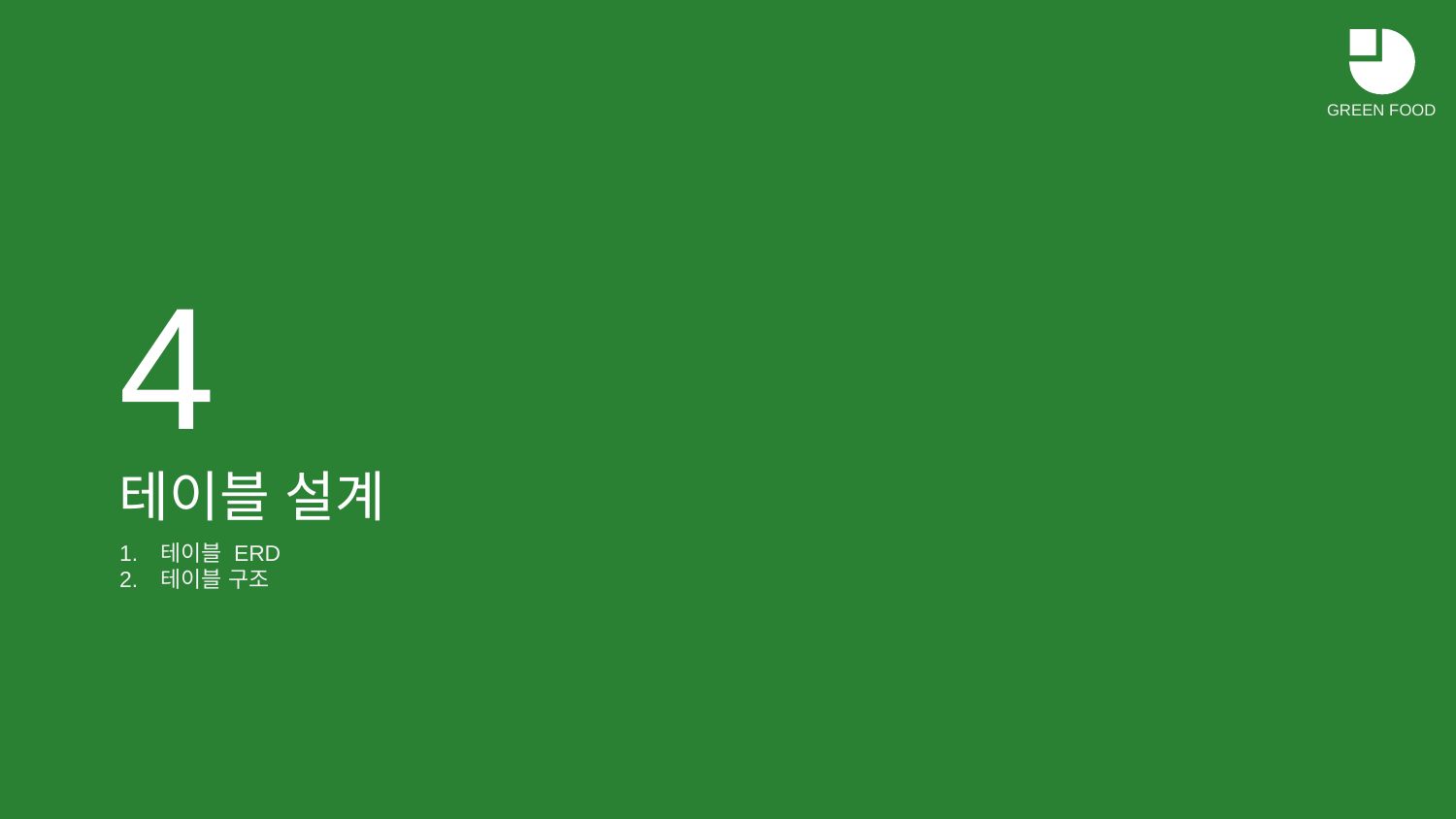

GREEN FOOD
4
테이블 설계
테이블 ERD
테이블 구조